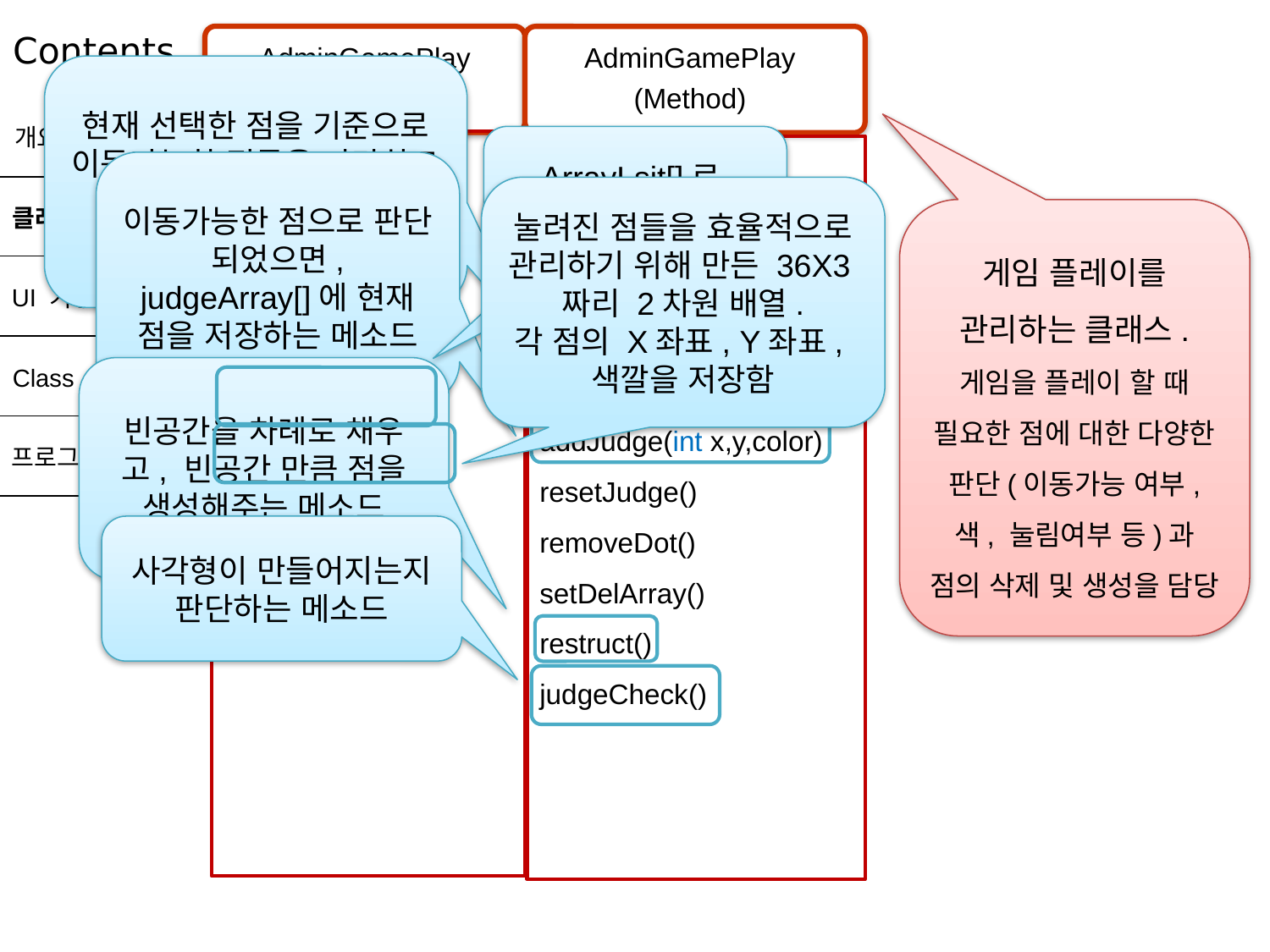

# Contents

AdminGamePlay
(Data)

AdminGamePlay
(Method)
현재 선택한 점을 기준으로 이동가능한 점들을 판단하고 bPressed를 true로 바꿔주는 메소드

개요 및 설명
ArrayLsit[]로
점을 생성

Dot ArrayList[];
int judgeArray[][];
int count;
int delCount;
int delArray;
AdminGamePlay()
checkMoved(int row, col)
uncheckMoved()
addJudge(int x,y,color)
resetJudge()
removeDot()
setDelArray()
restruct()
judgeCheck()

이동가능한 점으로 판단 되었으면,
judgeArray[]에 현재 점을 저장하는 메소드

눌려진 점들을 효율적으로 관리하기 위해 만든 36X3짜리 2차원 배열.
각 점의 X좌표, Y좌표,
색깔을 저장함

클래스 구조도
게임 플레이를 관리하는 클래스.
게임을 플레이 할 때 필요한 점에 대한 다양한 판단(이동가능 여부, 색, 눌림여부 등)과 점의 삭제 및 생성을 담당
UI 기능 설명
Class 설명
빈공간을 차례로 채우고, 빈공간 만큼 점을 생성해주는 메소드

프로그램 데모
사각형이 만들어지는지 판단하는 메소드